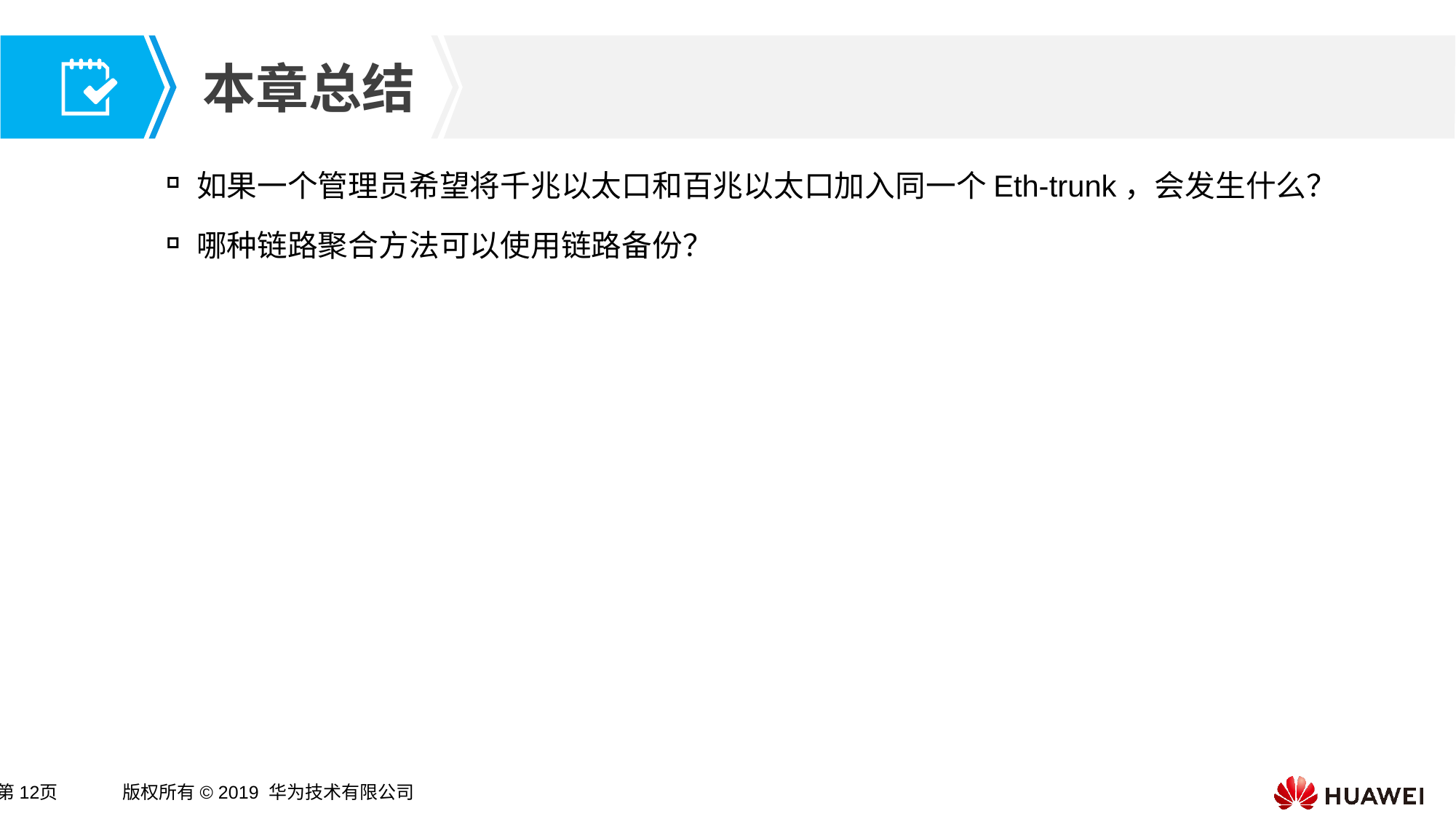

如果一个管理员希望将千兆以太口和百兆以太口加入同一个Eth-trunk，会发生什么？
哪种链路聚合方法可以使用链路备份？